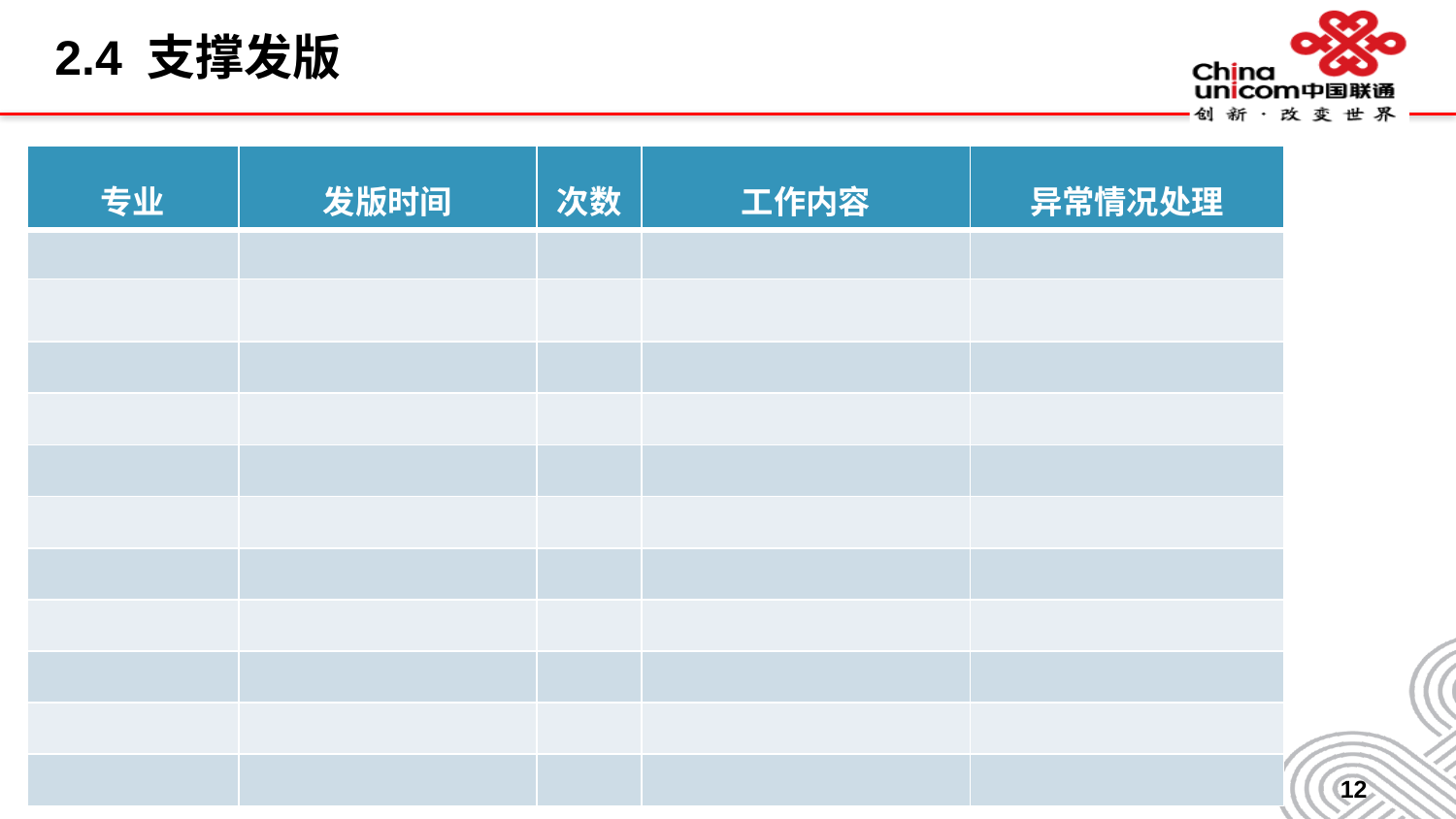

# 2.4 支撑发版
| 专业 | 发版时间 | 次数 | 工作内容 | 异常情况处理 |
| --- | --- | --- | --- | --- |
|  |  |  |  |  |
|  |  |  |  |  |
|  |  |  |  |  |
|  |  |  |  |  |
|  |  |  |  |  |
|  |  |  |  |  |
|  |  |  |  |  |
|  |  |  |  |  |
|  |  |  |  |  |
|  |  |  |  |  |
|  |  |  |  |  |
12